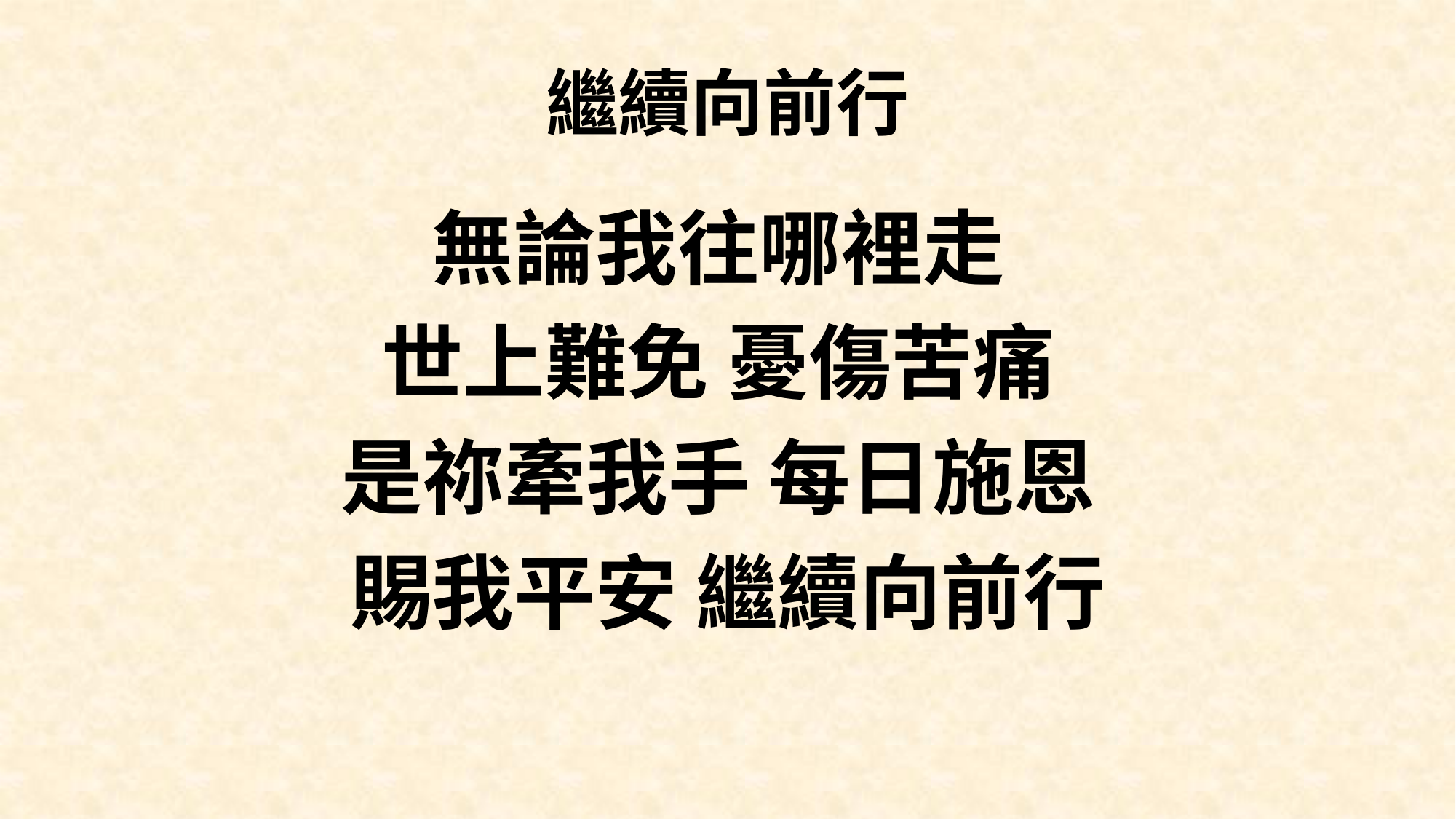

# 繼續向前行
無論我往哪裡走
世上難免 憂傷苦痛
是祢牽我手 每日施恩
賜我平安 繼續向前行